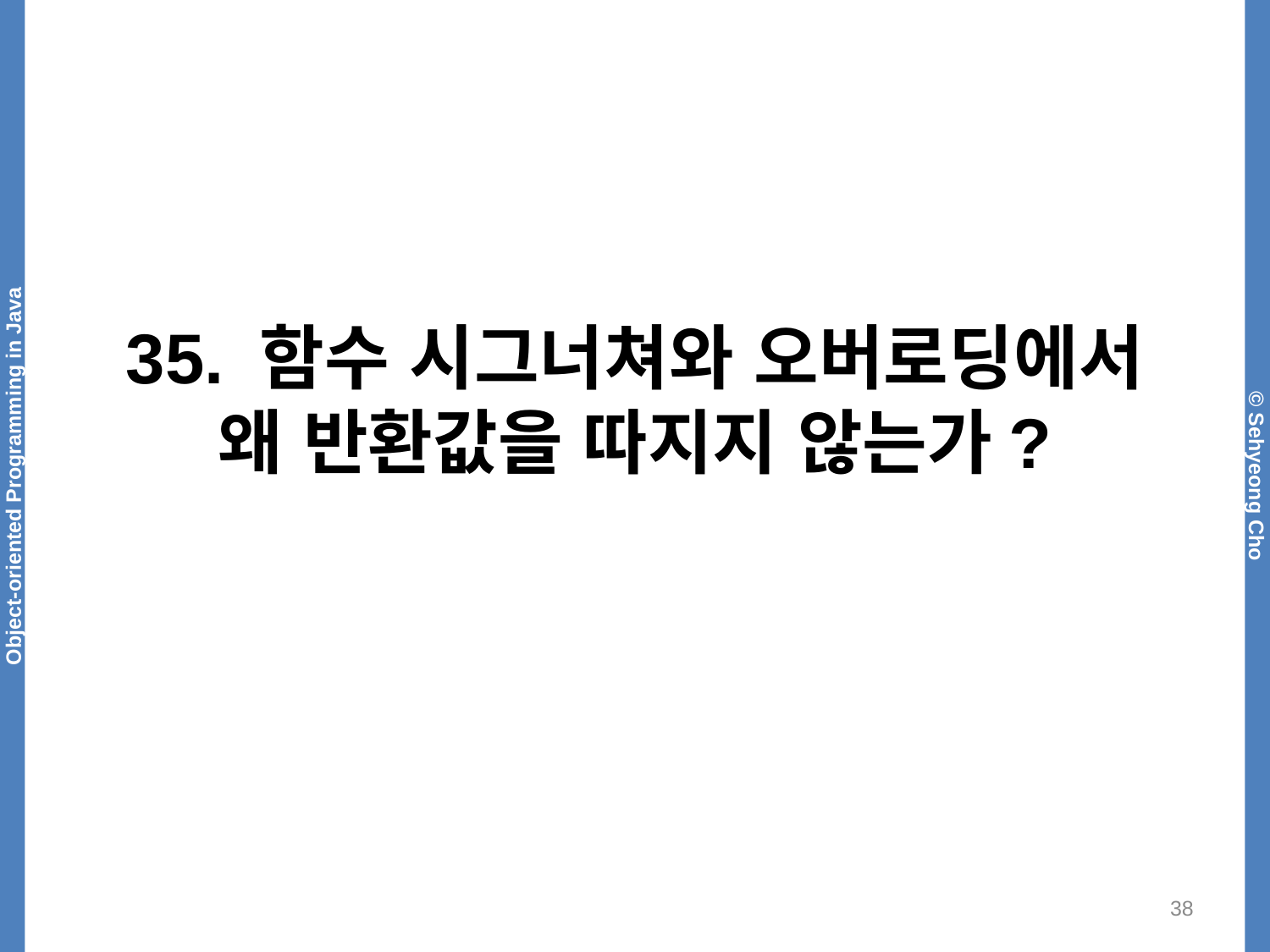

# 35. 함수 시그너쳐와 오버로딩에서 왜 반환값을 따지지 않는가?

38